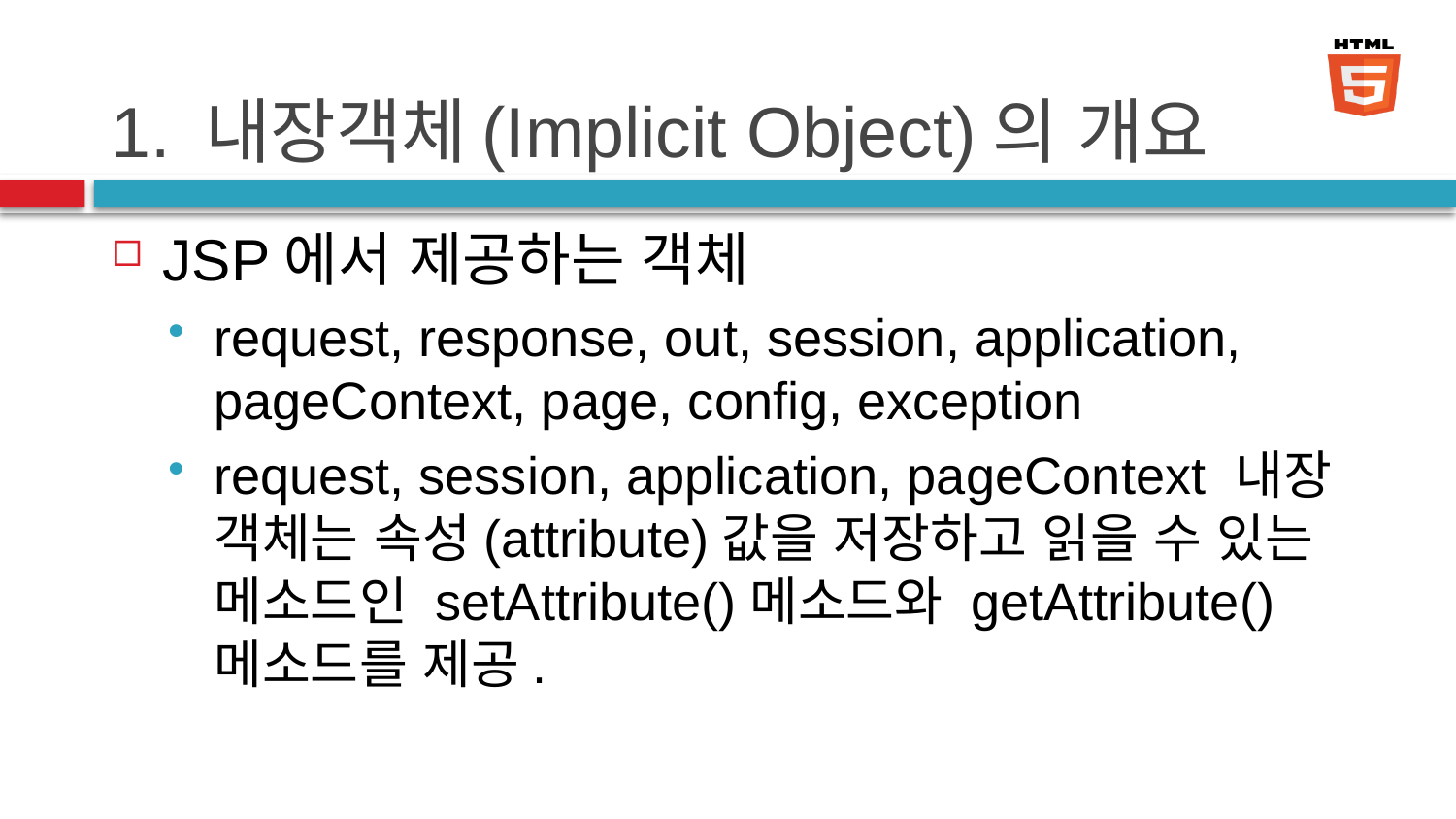

# 1. 내장객체(Implicit Object)의 개요
JSP에서 제공하는 객체
request, response, out, session, application, pageContext, page, config, exception
request, session, application, pageContext 내장 객체는 속성(attribute)값을 저장하고 읽을 수 있는 메소드인 setAttribute()메소드와 getAttribute()메소드를 제공.